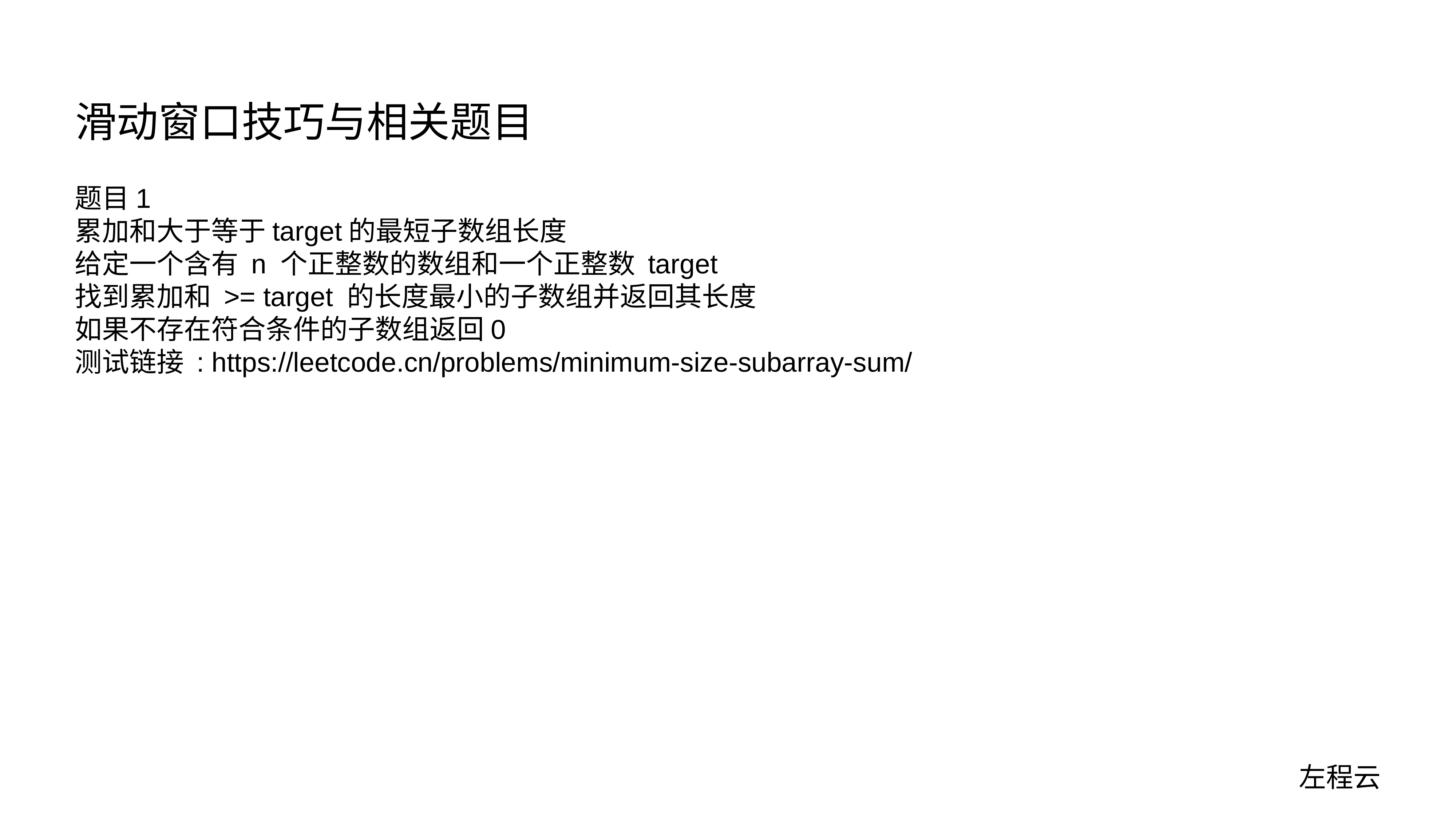

# 滑动窗口技巧与相关题目
题目1
累加和大于等于target的最短子数组长度
给定一个含有 n 个正整数的数组和一个正整数 target
找到累加和 >= target 的长度最小的子数组并返回其长度
如果不存在符合条件的子数组返回0
测试链接 : https://leetcode.cn/problems/minimum-size-subarray-sum/
左程云